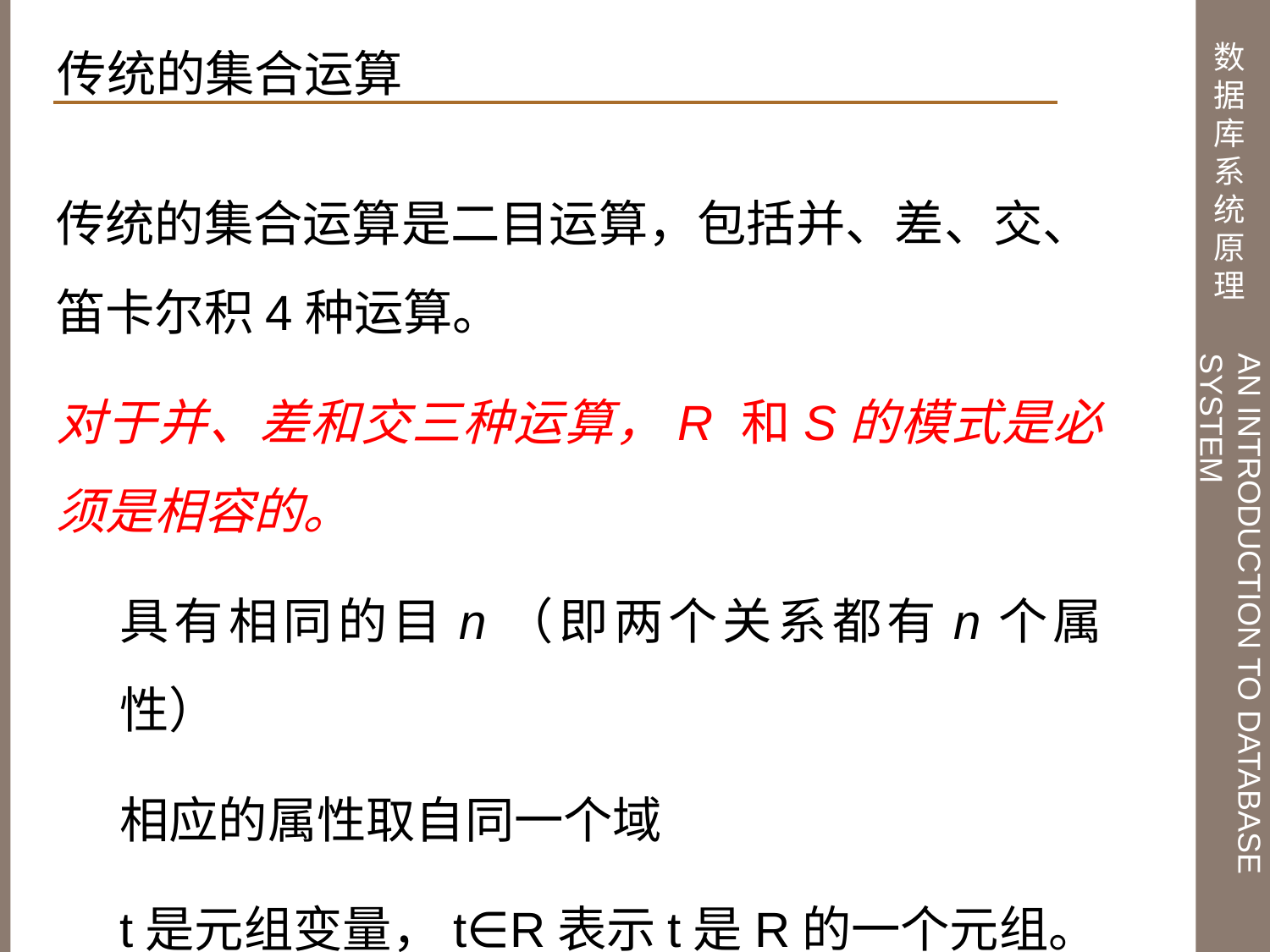

传统的集合运算
传统的集合运算是二目运算，包括并、差、交、笛卡尔积4种运算。
对于并、差和交三种运算，R 和S的模式是必须是相容的。
具有相同的目n（即两个关系都有n个属性）
相应的属性取自同一个域
t是元组变量，t∈R表示t是R的一个元组。